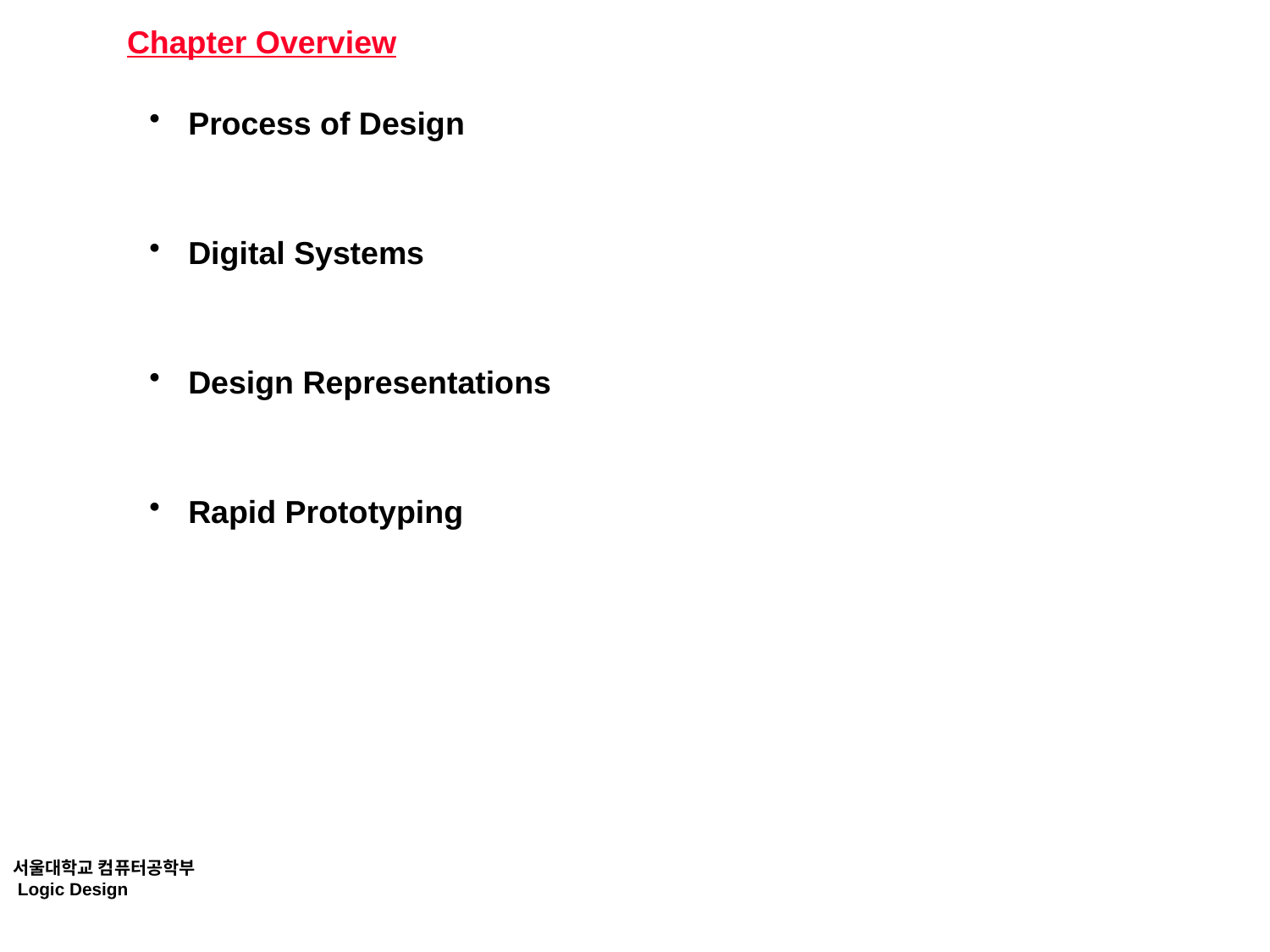

# Chapter Overview
 Process of Design

 Digital Systems

 Design Representations

 Rapid Prototyping
서울대학교 컴퓨터공학부
 Logic Design                                                                                                                                                                                                               Chap1.2